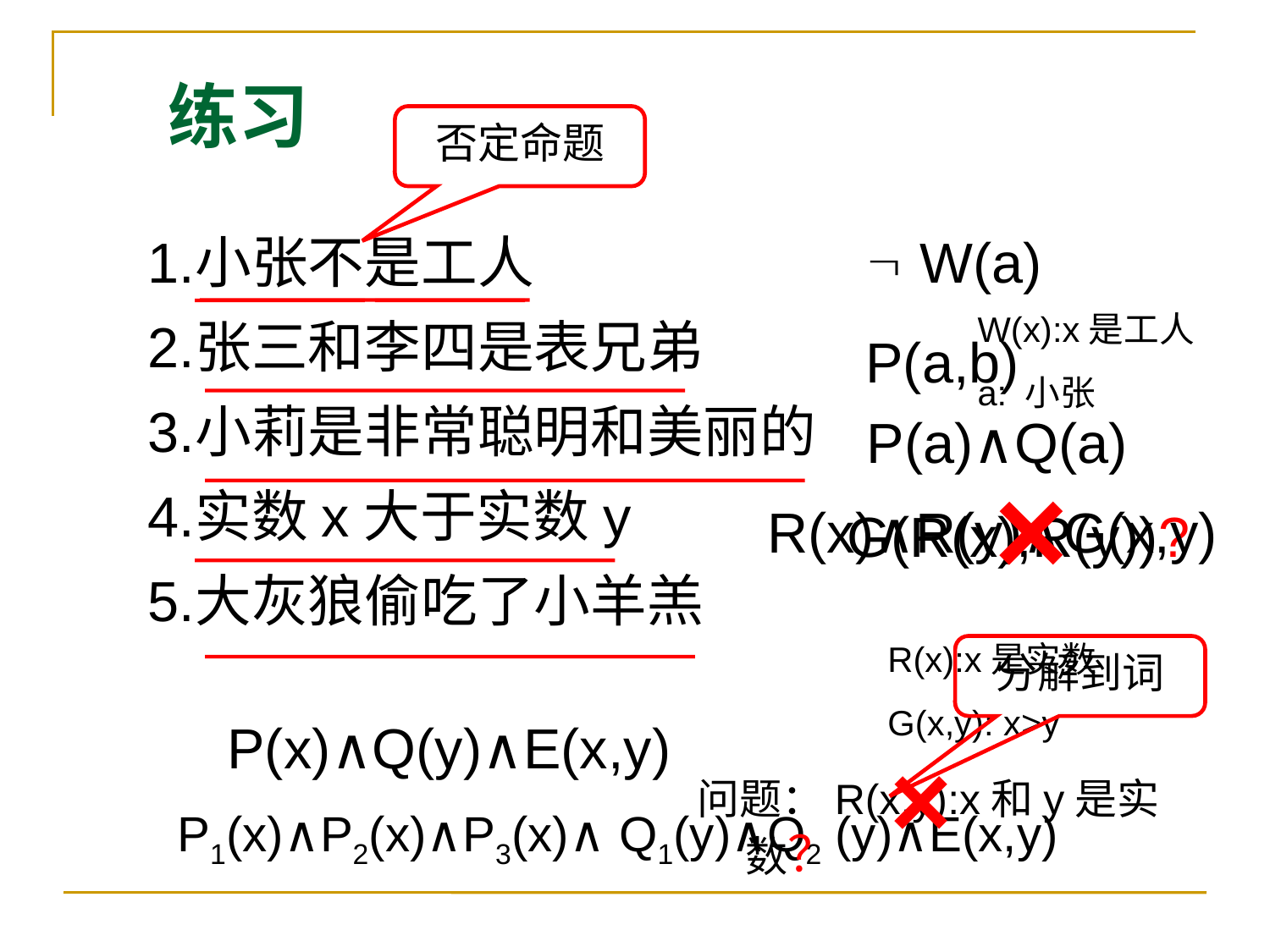

# 练习
否定命题
小张不是工人
张三和李四是表兄弟
小莉是非常聪明和美丽的
实数x大于实数y
大灰狼偷吃了小羊羔
¬ W(a)

W(x):x是工人
a: 小张
P(a,b)

P(a)∧Q(a)
×

R(x)∧R(y)∧G(x,y)
G(R(x),R(y))?

分解到词
R(x):x是实数
G(x,y): x>y

P(x)∧Q(y)∧E(x,y)
×
问题：R(x,y):x和y是实数？
P1(x)∧P2(x)∧P3(x)∧ Q1(y)∧Q2 (y)∧E(x,y)